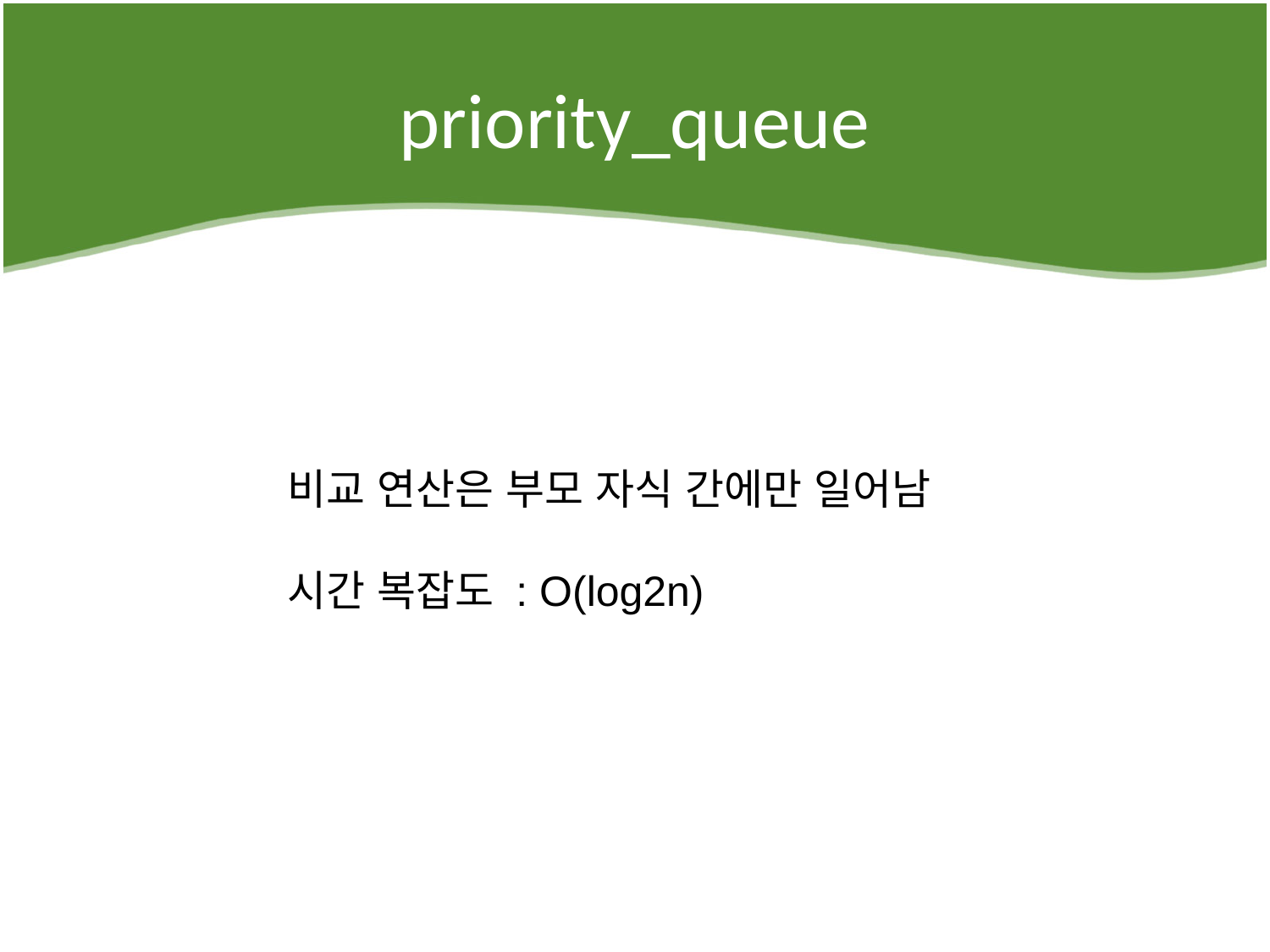

# priority_queue
비교 연산은 부모 자식 간에만 일어남

시간 복잡도 : O(log2n)